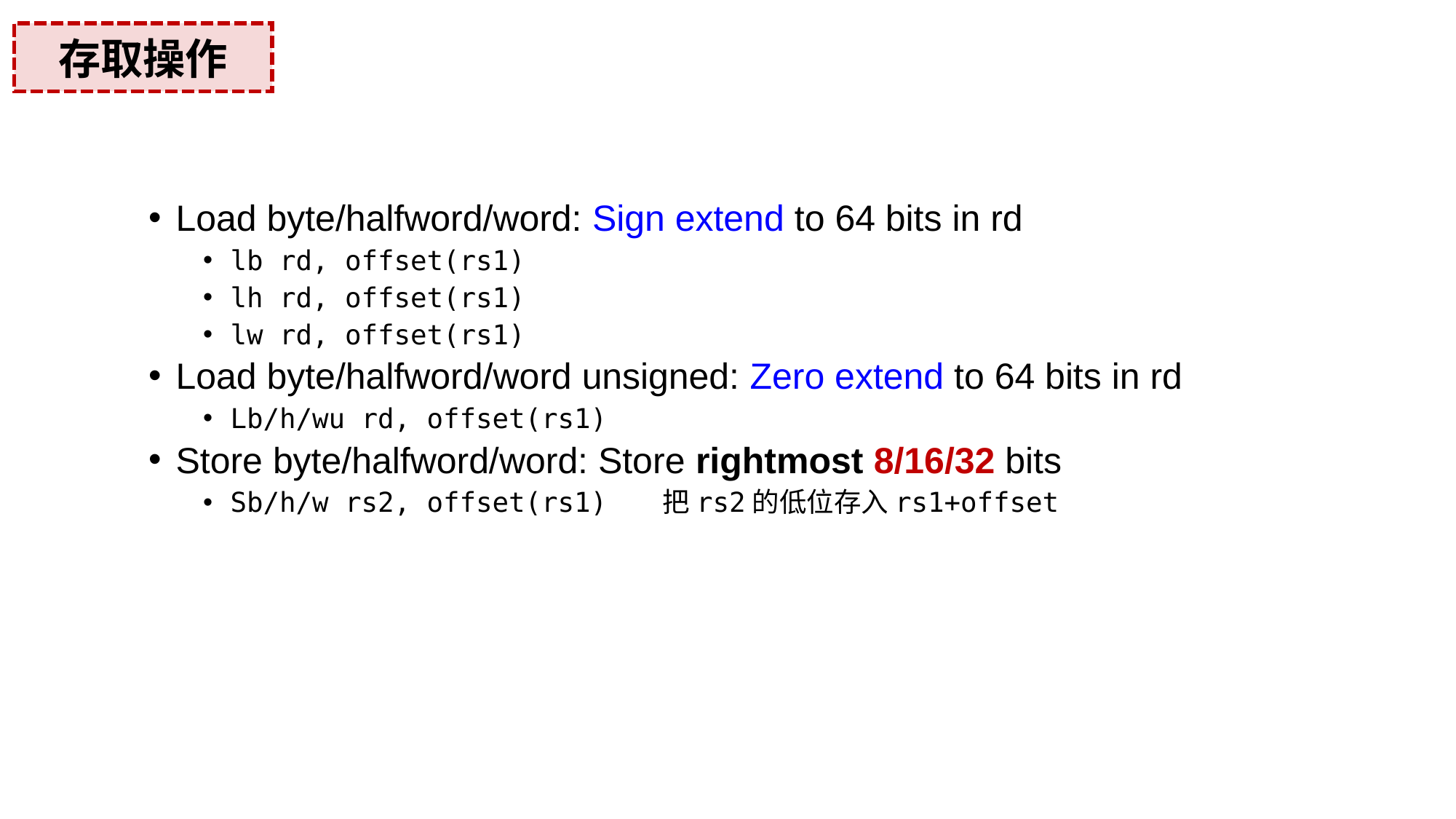

存取操作
Load byte/halfword/word: Sign extend to 64 bits in rd
lb rd, offset(rs1)
lh rd, offset(rs1)
lw rd, offset(rs1)
Load byte/halfword/word unsigned: Zero extend to 64 bits in rd
Lb/h/wu rd, offset(rs1)
Store byte/halfword/word: Store rightmost 8/16/32 bits
Sb/h/w rs2, offset(rs1)   把rs2的低位存入rs1+offset